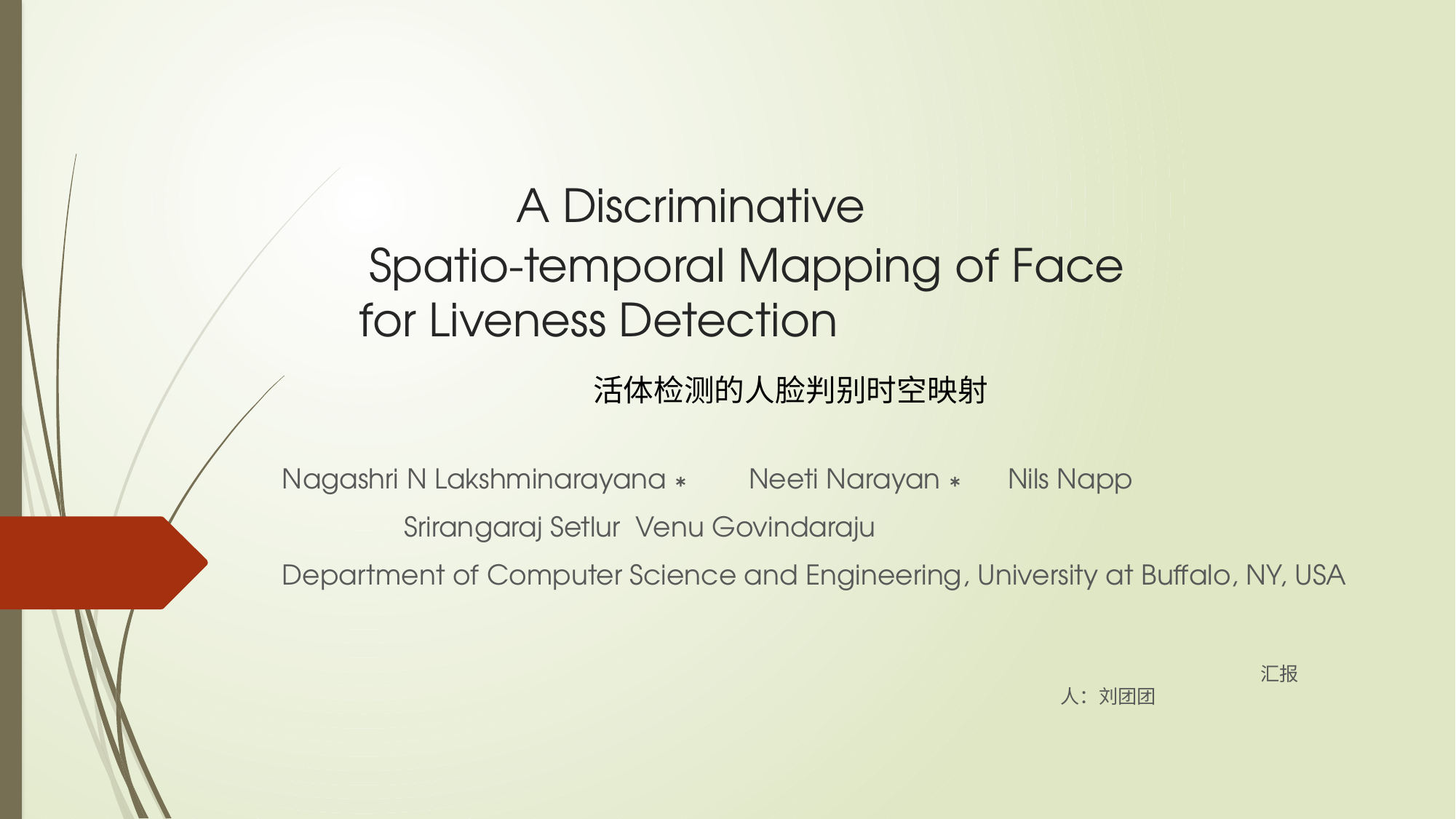

# A Discriminative Spatio-temporal Mapping of Face          					for Liveness Detection
活体检测的人脸判别时空映射
Nagashri N Lakshminarayana ∗        Neeti Narayan ∗      Nils Napp
                Srirangaraj Setlur  Venu Govindaraju
Department of Computer Science and Engineering, University at Buffalo, NY, USA
                                                                                                       汇报人：刘团团